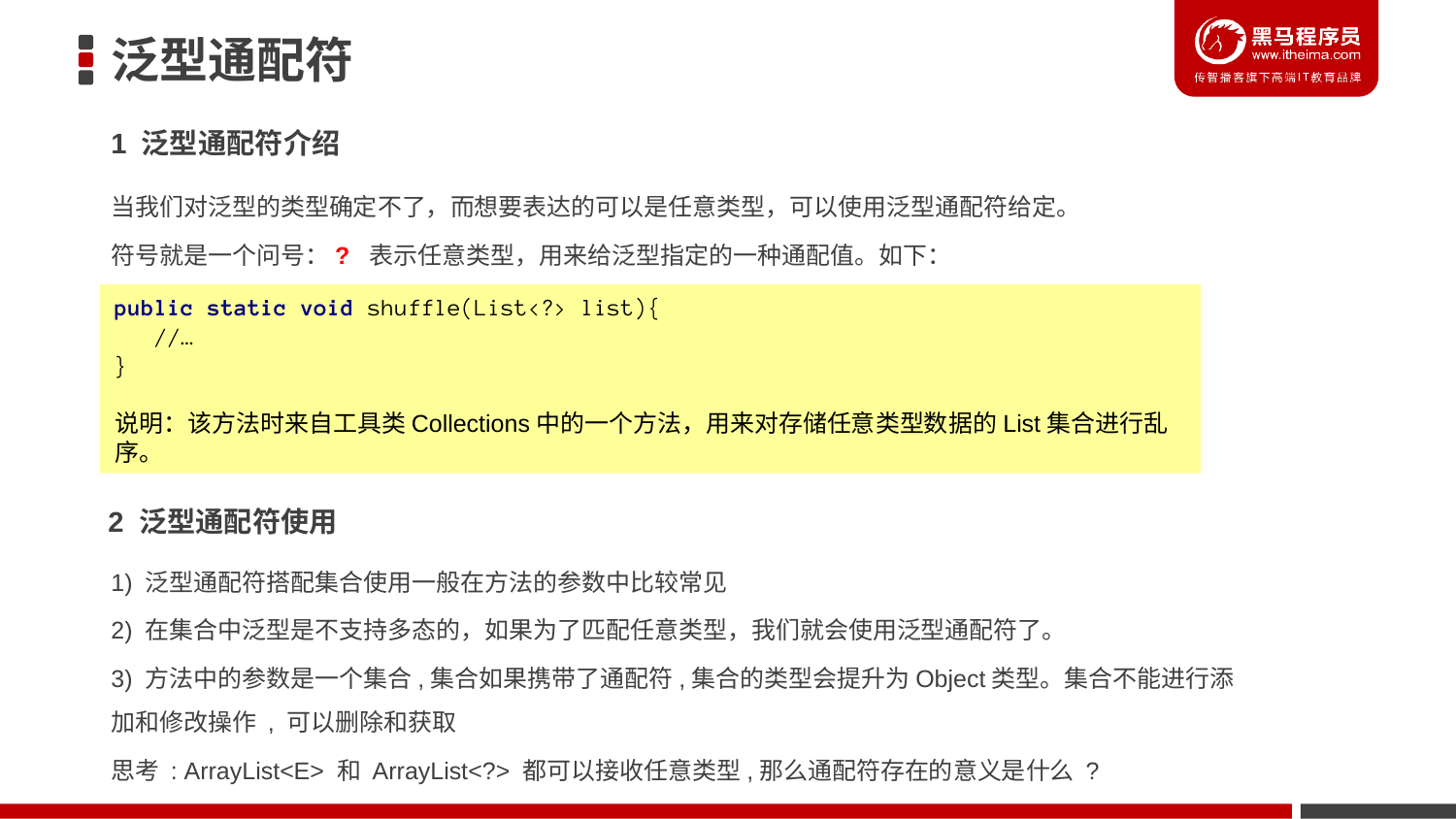

# 泛型通配符
1 泛型通配符介绍
当我们对泛型的类型确定不了，而想要表达的可以是任意类型，可以使用泛型通配符给定。
符号就是一个问号：?  表示任意类型，用来给泛型指定的一种通配值。如下：
public static void shuffle(List<?> list){
   //…
}

说明：该方法时来自工具类Collections中的一个方法，用来对存储任意类型数据的List集合进行乱序。
2 泛型通配符使用
1) 泛型通配符搭配集合使用一般在方法的参数中比较常见
2) 在集合中泛型是不支持多态的，如果为了匹配任意类型，我们就会使用泛型通配符了。
3) 方法中的参数是一个集合,集合如果携带了通配符,集合的类型会提升为Object类型。集合不能进行添加和修改操作 , 可以删除和获取
思考 : ArrayList<E> 和 ArrayList<?> 都可以接收任意类型,那么通配符存在的意义是什么 ?